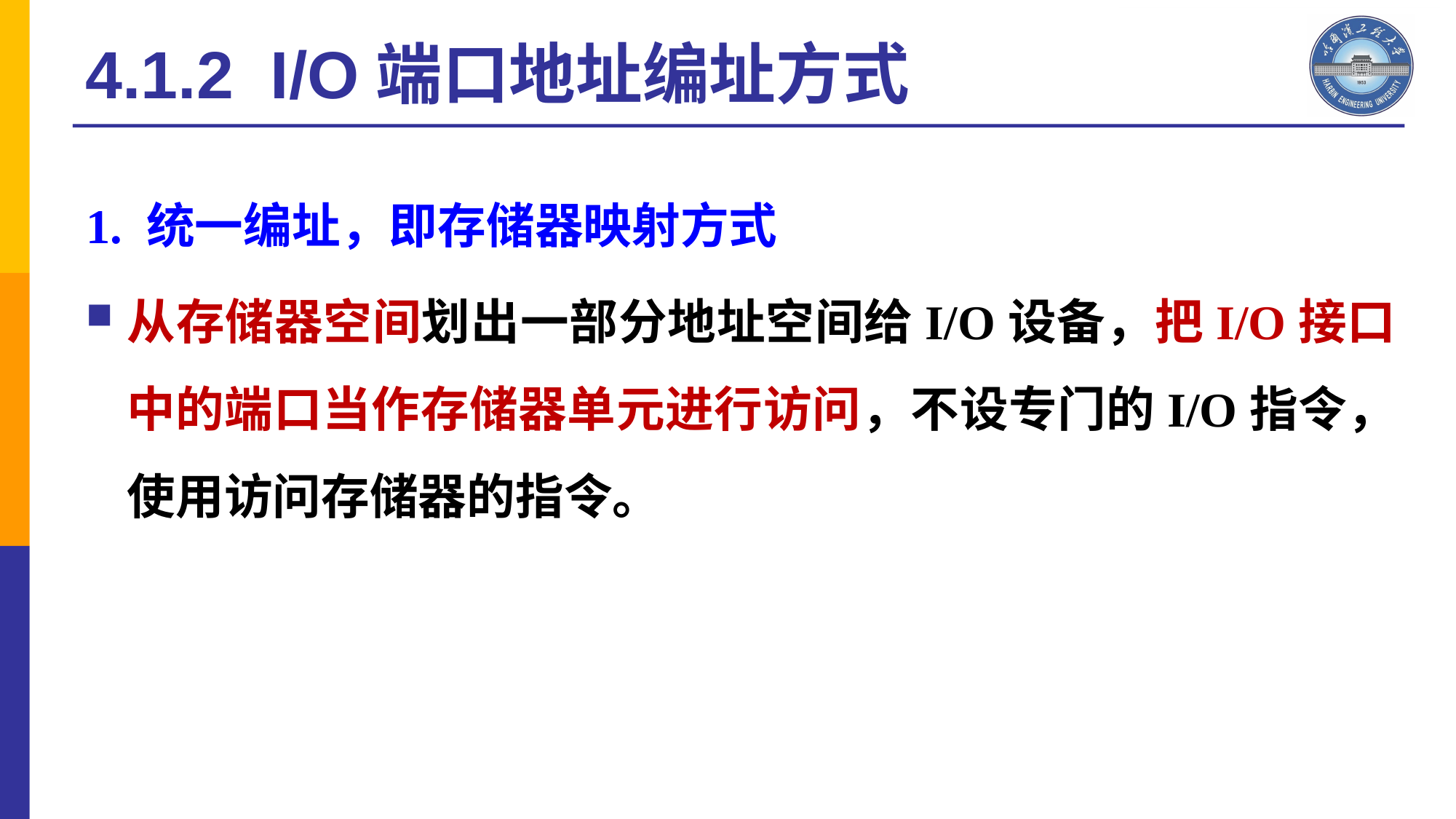

4.1.2  I/O端口地址编址方式
1. 统一编址，即存储器映射方式
从存储器空间划出一部分地址空间给I/O设备，把I/O接口中的端口当作存储器单元进行访问，不设专门的I/O指令，使用访问存储器的指令。